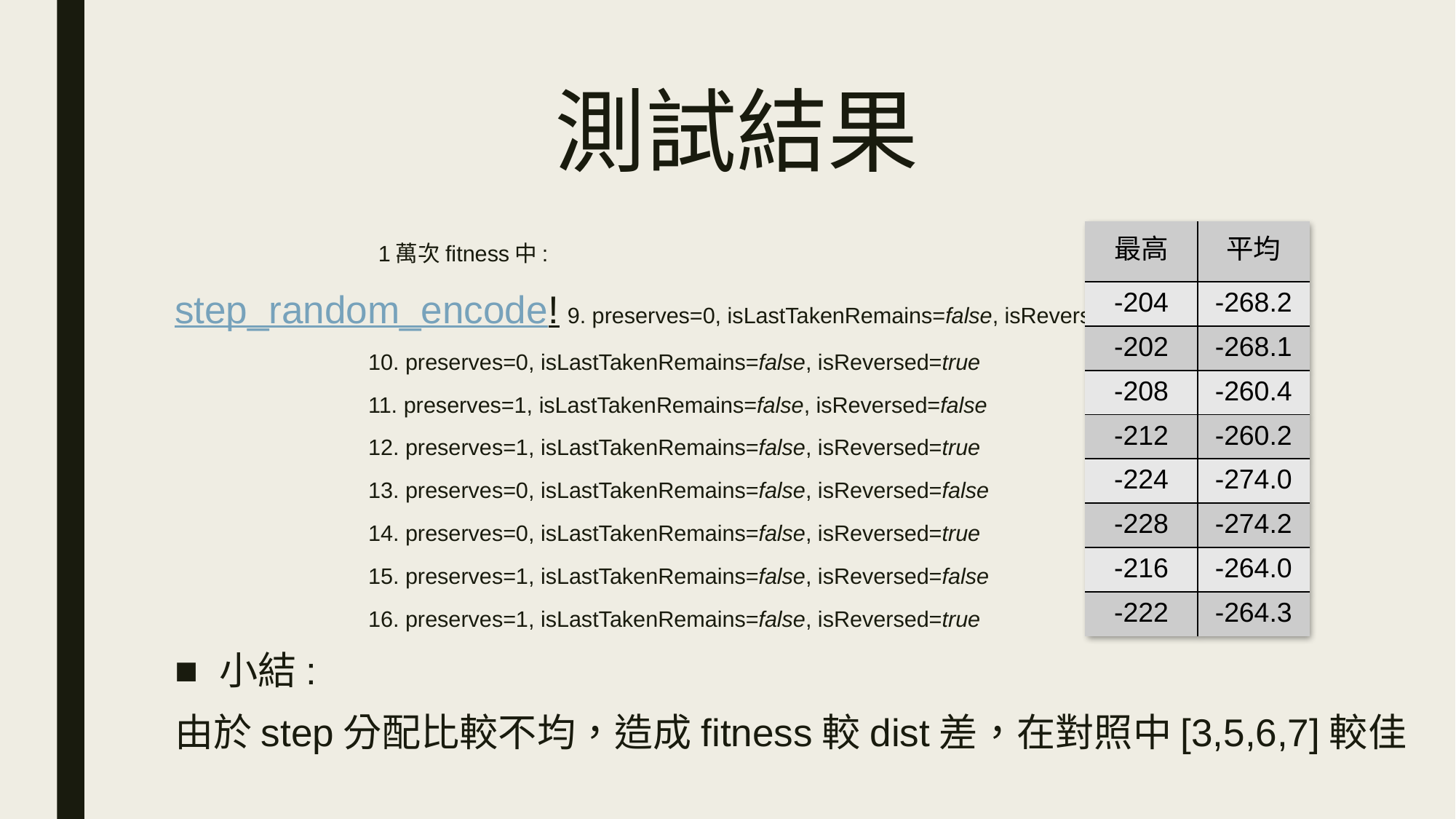

# 測試結果
						         1萬次fitness中:
step_random_encode! 9. preserves=0, isLastTakenRemains=false, isReversed=false
		              10. preserves=0, isLastTakenRemains=false, isReversed=true
		              11. preserves=1, isLastTakenRemains=false, isReversed=false
		              12. preserves=1, isLastTakenRemains=false, isReversed=true
		              13. preserves=0, isLastTakenRemains=false, isReversed=false
		              14. preserves=0, isLastTakenRemains=false, isReversed=true
		              15. preserves=1, isLastTakenRemains=false, isReversed=false
		              16. preserves=1, isLastTakenRemains=false, isReversed=true
小結:
由於step分配比較不均，造成fitness較dist差，在對照中[3,5,6,7]較佳
| 最高 | 平均 |
| --- | --- |
| -204 | -268.2 |
| -202 | -268.1 |
| -208 | -260.4 |
| -212 | -260.2 |
| -224 | -274.0 |
| -228 | -274.2 |
| -216 | -264.0 |
| -222 | -264.3 |